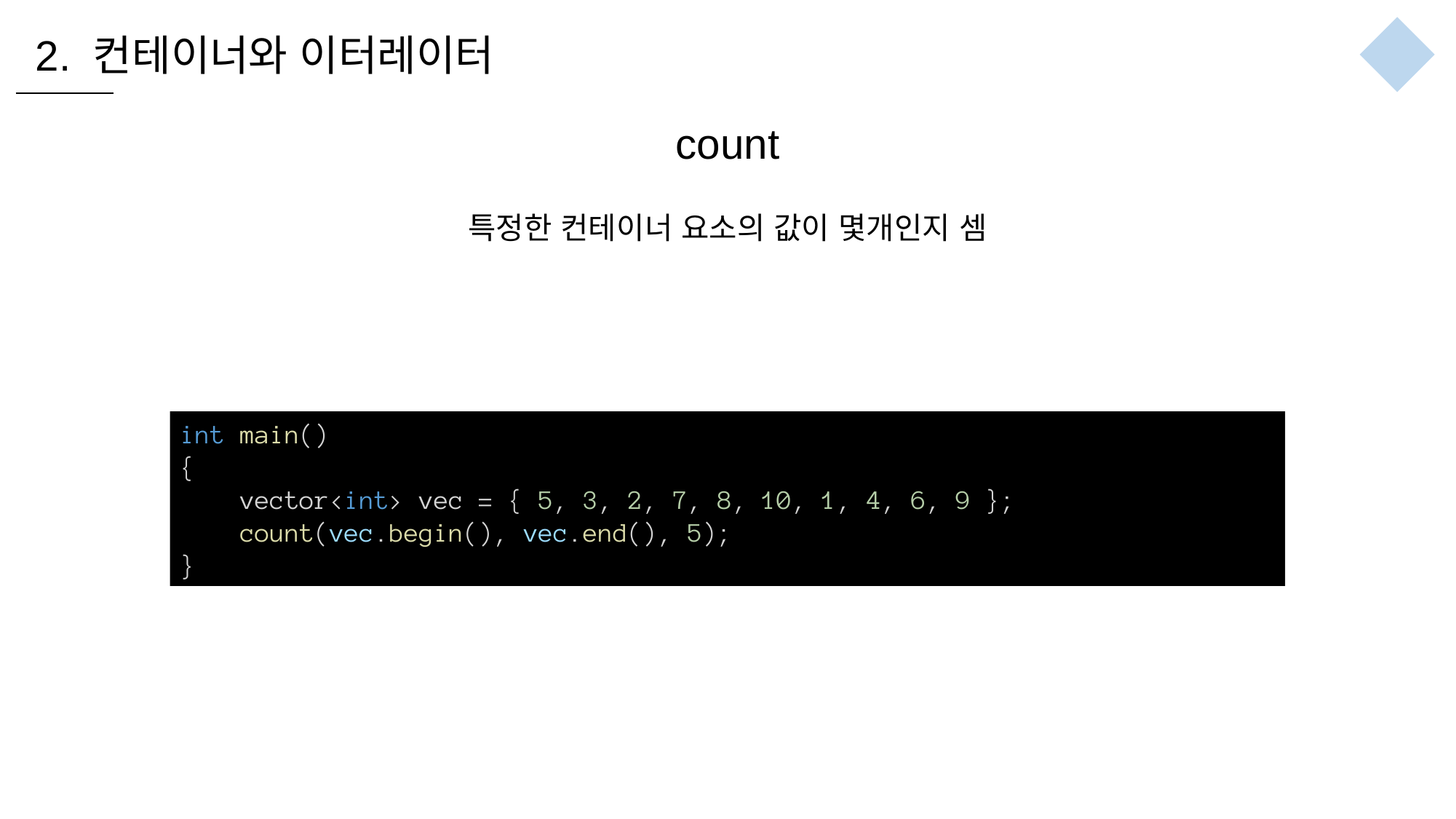

2. 컨테이너와 이터레이터
count
특정한 컨테이너 요소의 값이 몇개인지 셈
int main()
{
    vector<int> vec = { 5, 3, 2, 7, 8, 10, 1, 4, 6, 9 };
    count(vec.begin(), vec.end(), 5);
}